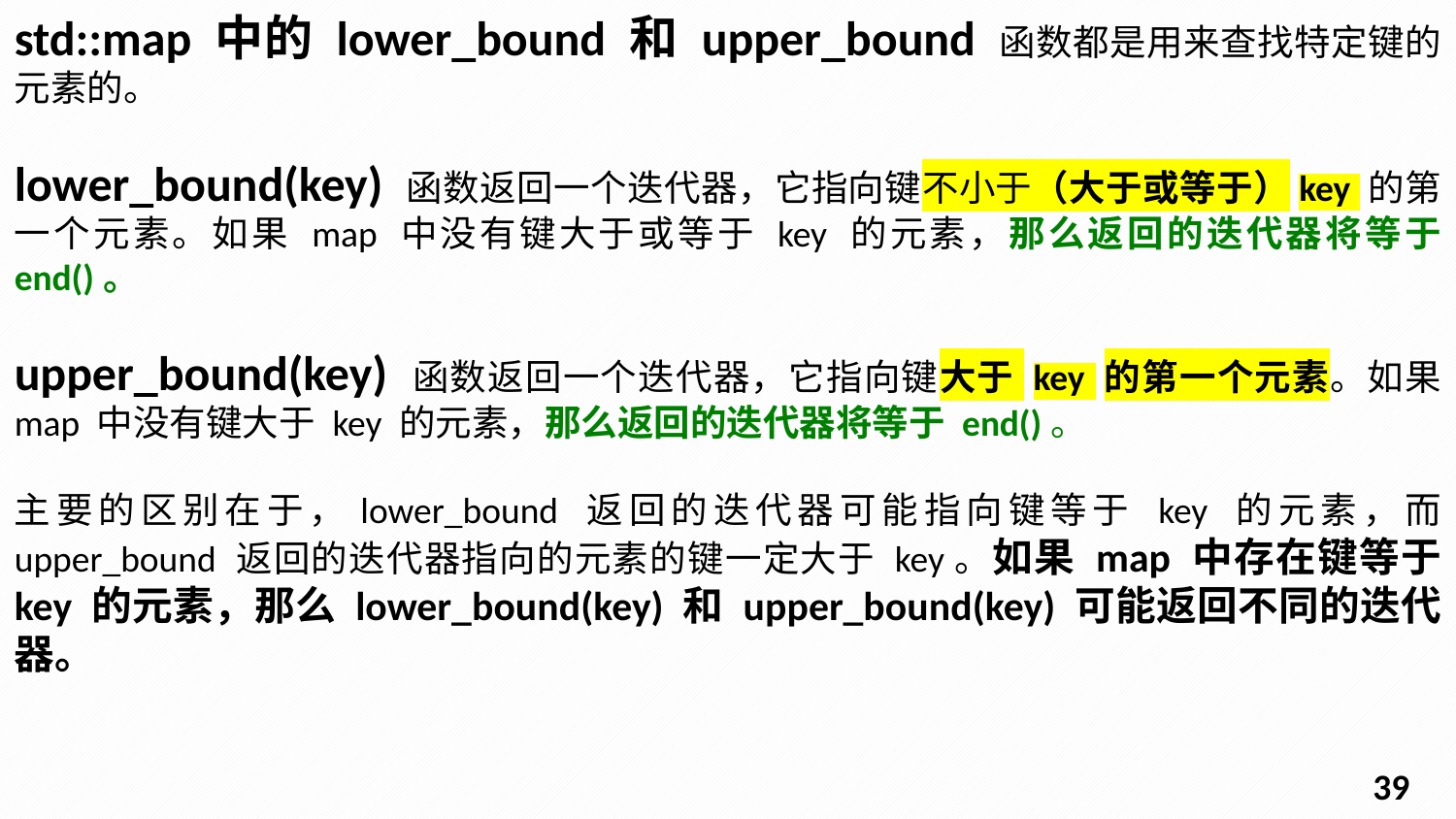

std::map 中的 lower_bound 和 upper_bound 函数都是用来查找特定键的元素的。

lower_bound(key) 函数返回一个迭代器，它指向键不小于（大于或等于）key 的第一个元素。如果 map 中没有键大于或等于 key 的元素，那么返回的迭代器将等于 end()。

upper_bound(key) 函数返回一个迭代器，它指向键大于 key 的第一个元素。如果 map 中没有键大于 key 的元素，那么返回的迭代器将等于 end()。

主要的区别在于，lower_bound 返回的迭代器可能指向键等于 key 的元素，而 upper_bound 返回的迭代器指向的元素的键一定大于 key。如果 map 中存在键等于 key 的元素，那么 lower_bound(key) 和 upper_bound(key) 可能返回不同的迭代器。
39